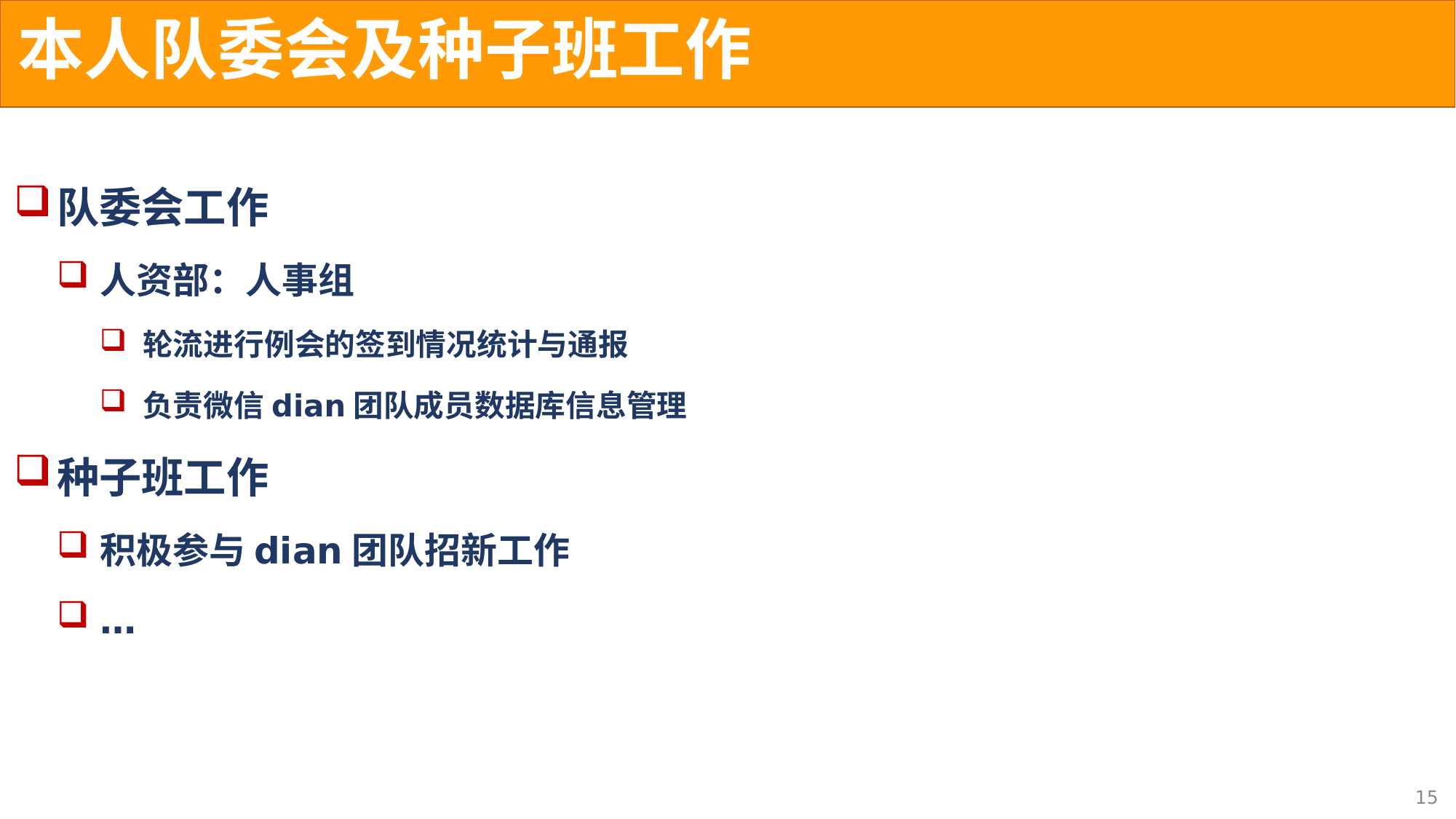

# 本人队委会及种子班工作
队委会工作
人资部：人事组
轮流进行例会的签到情况统计与通报
负责微信dian团队成员数据库信息管理
种子班工作
积极参与dian团队招新工作
…

15